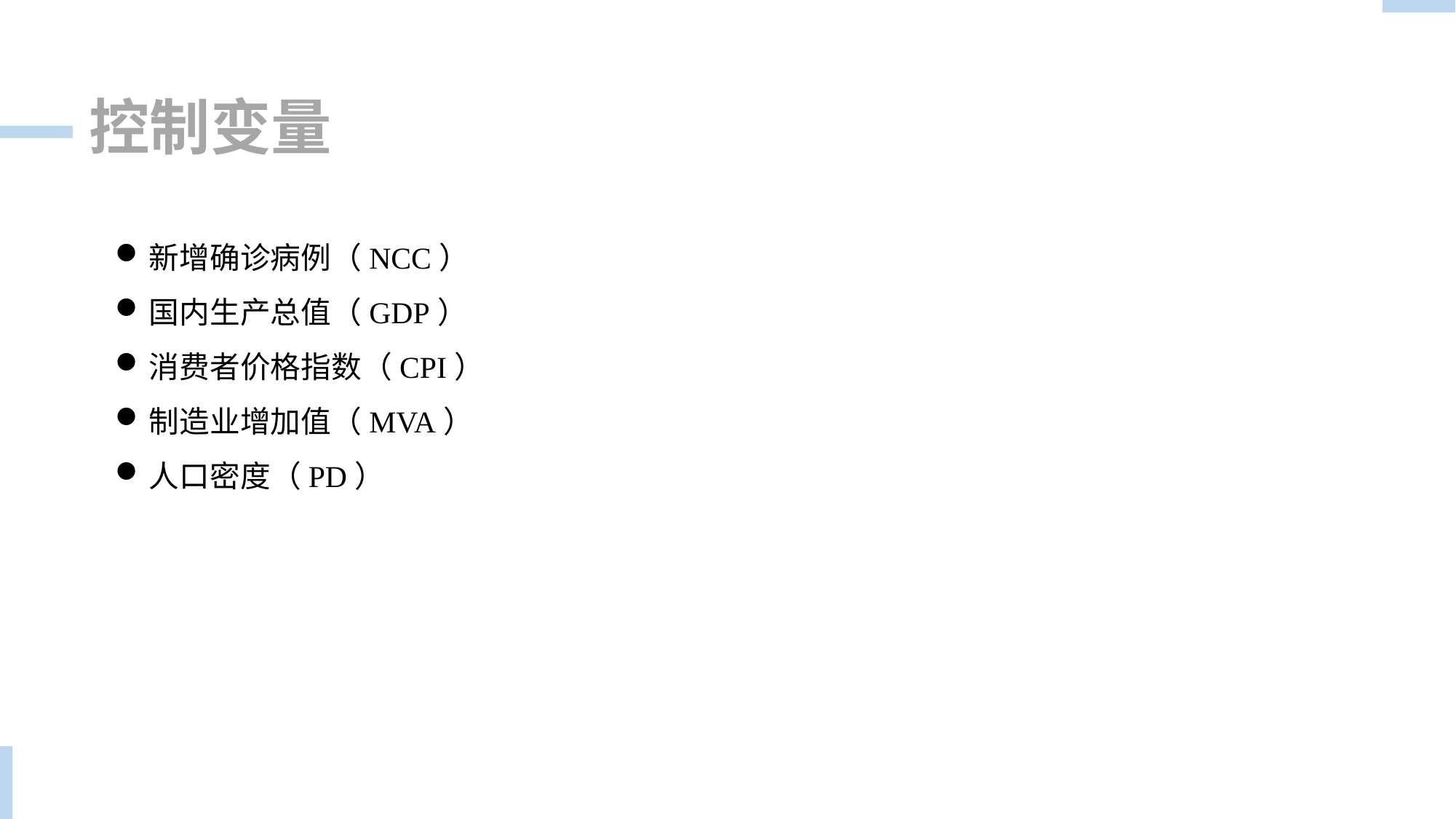

控制变量
新增确诊病例（NCC）
国内生产总值（GDP）
消费者价格指数（CPI）
制造业增加值（MVA）
人口密度（PD）